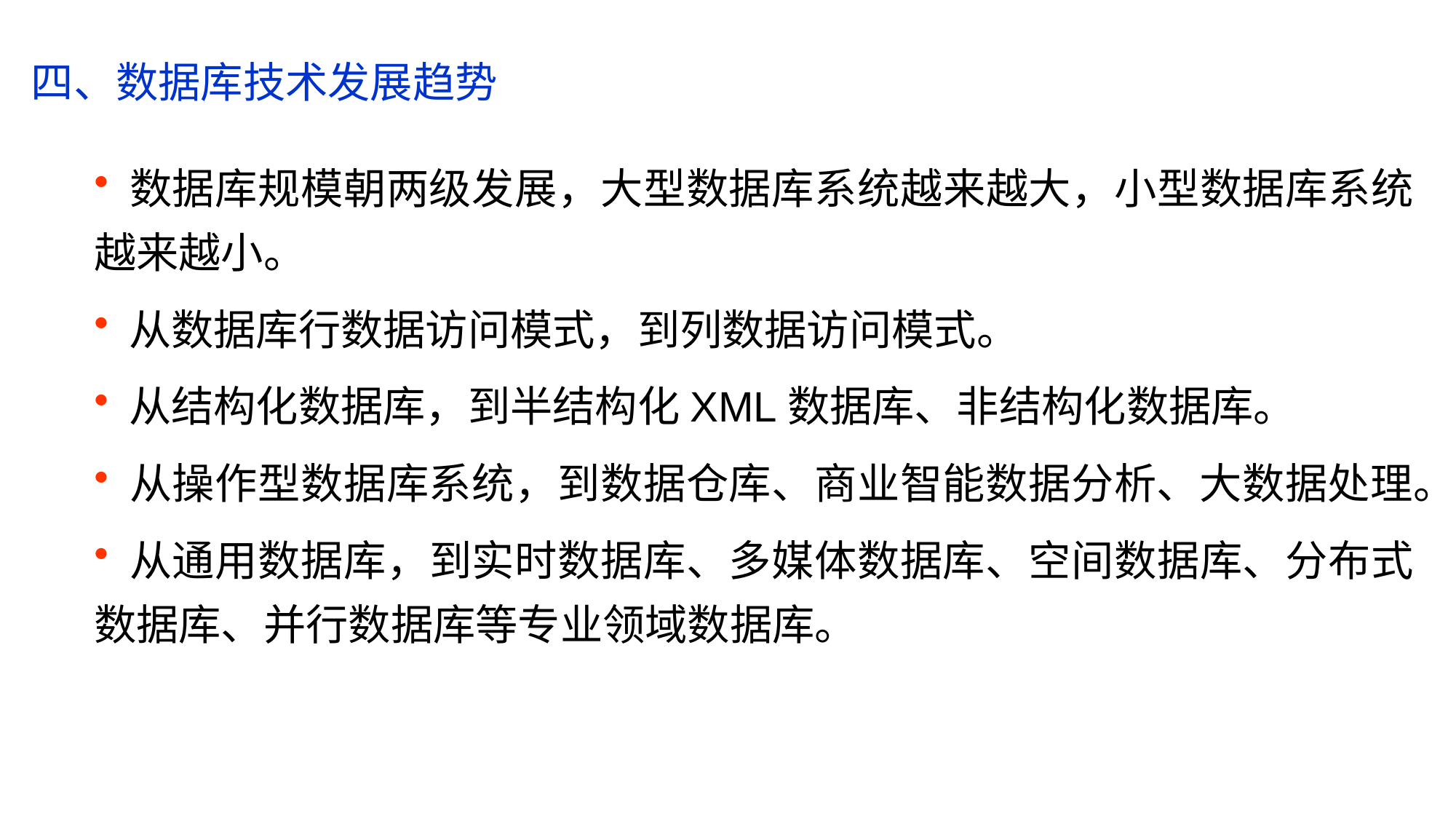

四、数据库技术发展趋势
 数据库规模朝两级发展，大型数据库系统越来越大，小型数据库系统越来越小。
 从数据库行数据访问模式，到列数据访问模式。
 从结构化数据库，到半结构化XML数据库、非结构化数据库。
 从操作型数据库系统，到数据仓库、商业智能数据分析、大数据处理。
 从通用数据库，到实时数据库、多媒体数据库、空间数据库、分布式数据库、并行数据库等专业领域数据库。